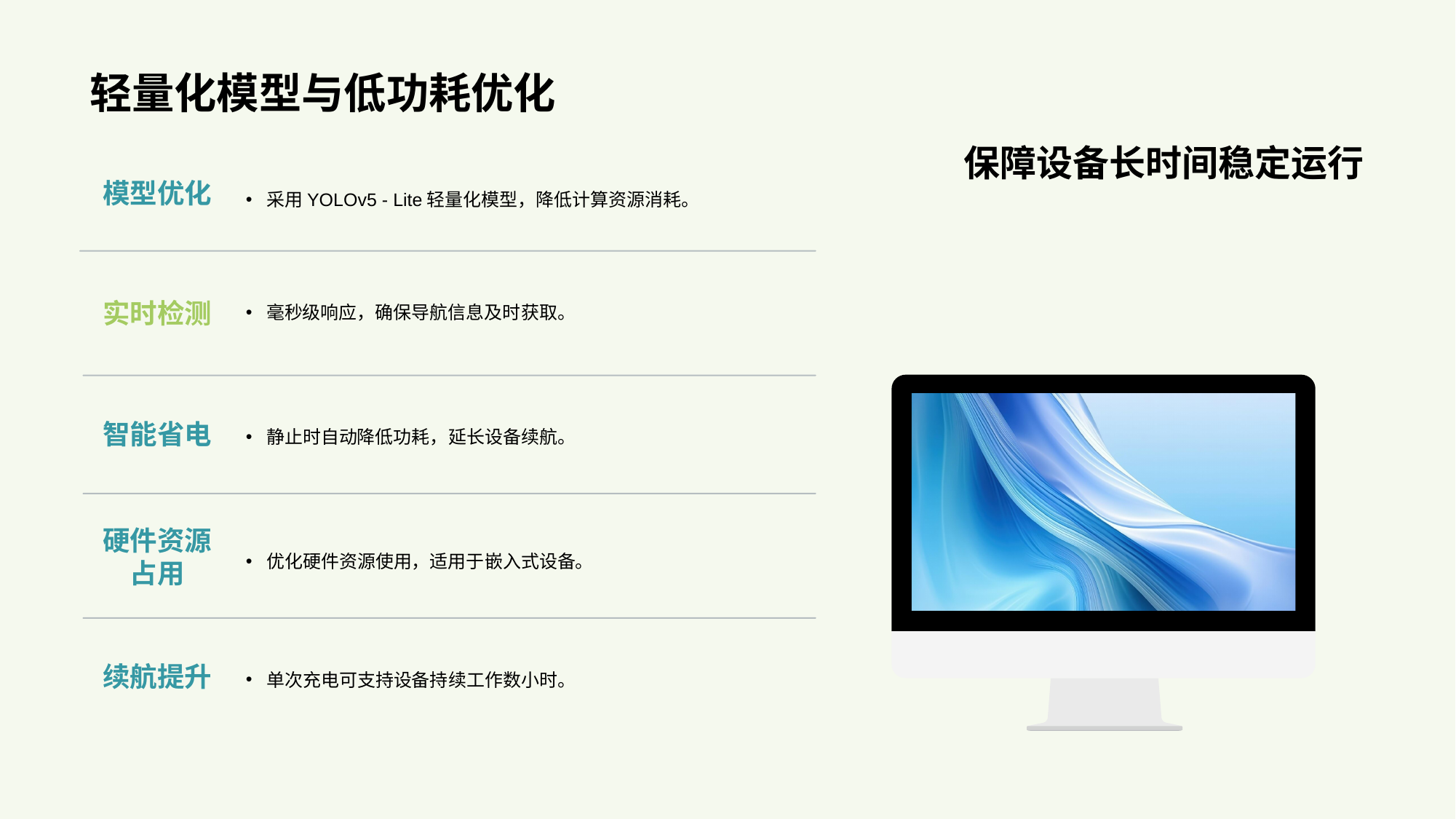

# 轻量化模型与低功耗优化
模型优化
采用YOLOv5 - Lite轻量化模型，降低计算资源消耗。

保障设备长时间稳定运行
实时检测
毫秒级响应，确保导航信息及时获取。
智能省电
静止时自动降低功耗，延长设备续航。

硬件资源占用
优化硬件资源使用，适用于嵌入式设备。
续航提升
单次充电可支持设备持续工作数小时。